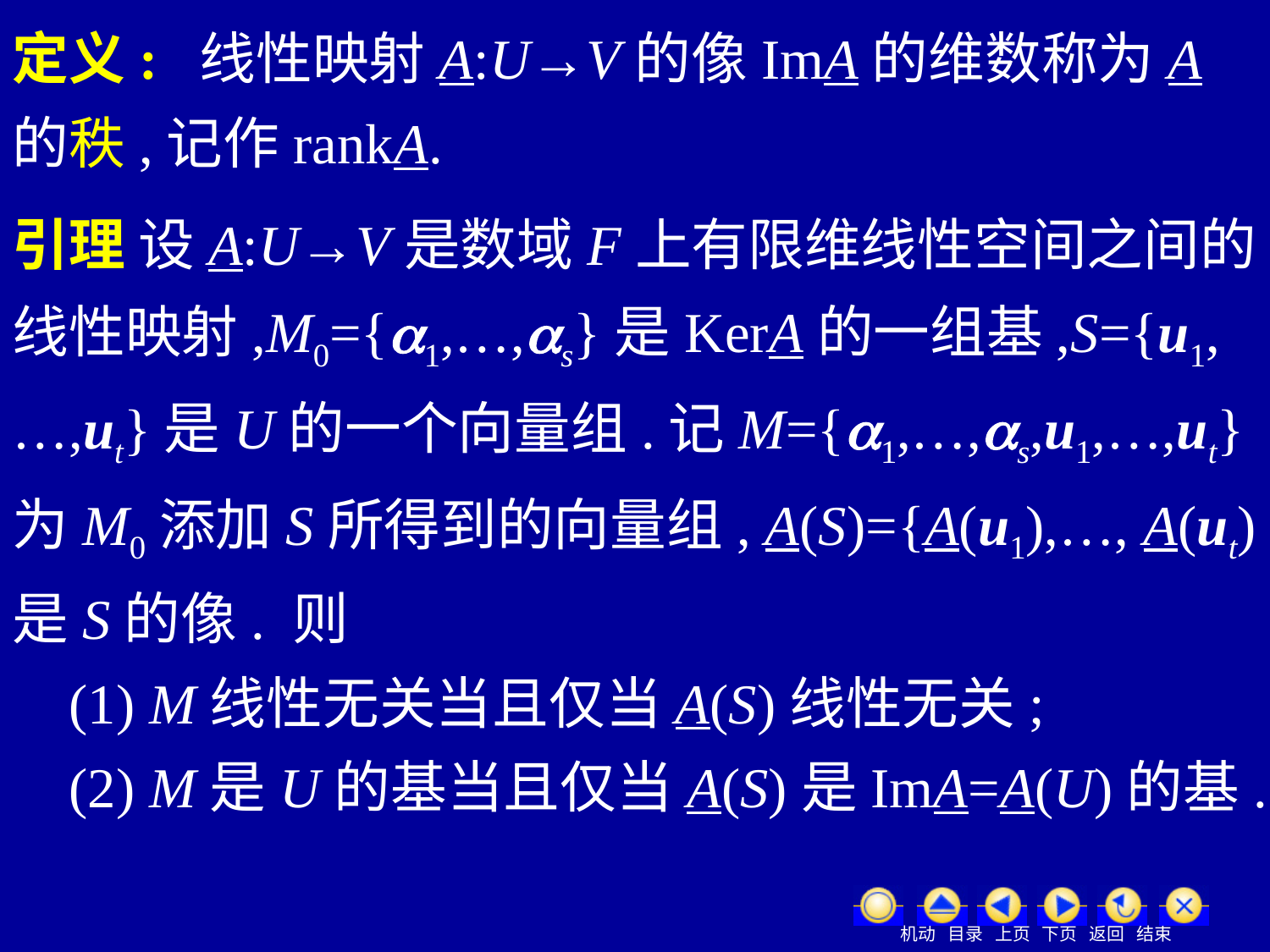

定义:  线性映射A:U→V的像ImA的维数称为A的秩,记作rankA.
引理 设A:U→V是数域F上有限维线性空间之间的线性映射,M0={α1,…,αs}是KerA的一组基,S={u1,…,ut}是U的一个向量组.记M={α1,…,αs,u1,…,ut}为M0添加S所得到的向量组, A(S)={A(u1),…, A(ut)是S的像. 则
    (1) M线性无关当且仅当A(S)线性无关;
    (2) M是U的基当且仅当A(S)是ImA=A(U)的基.